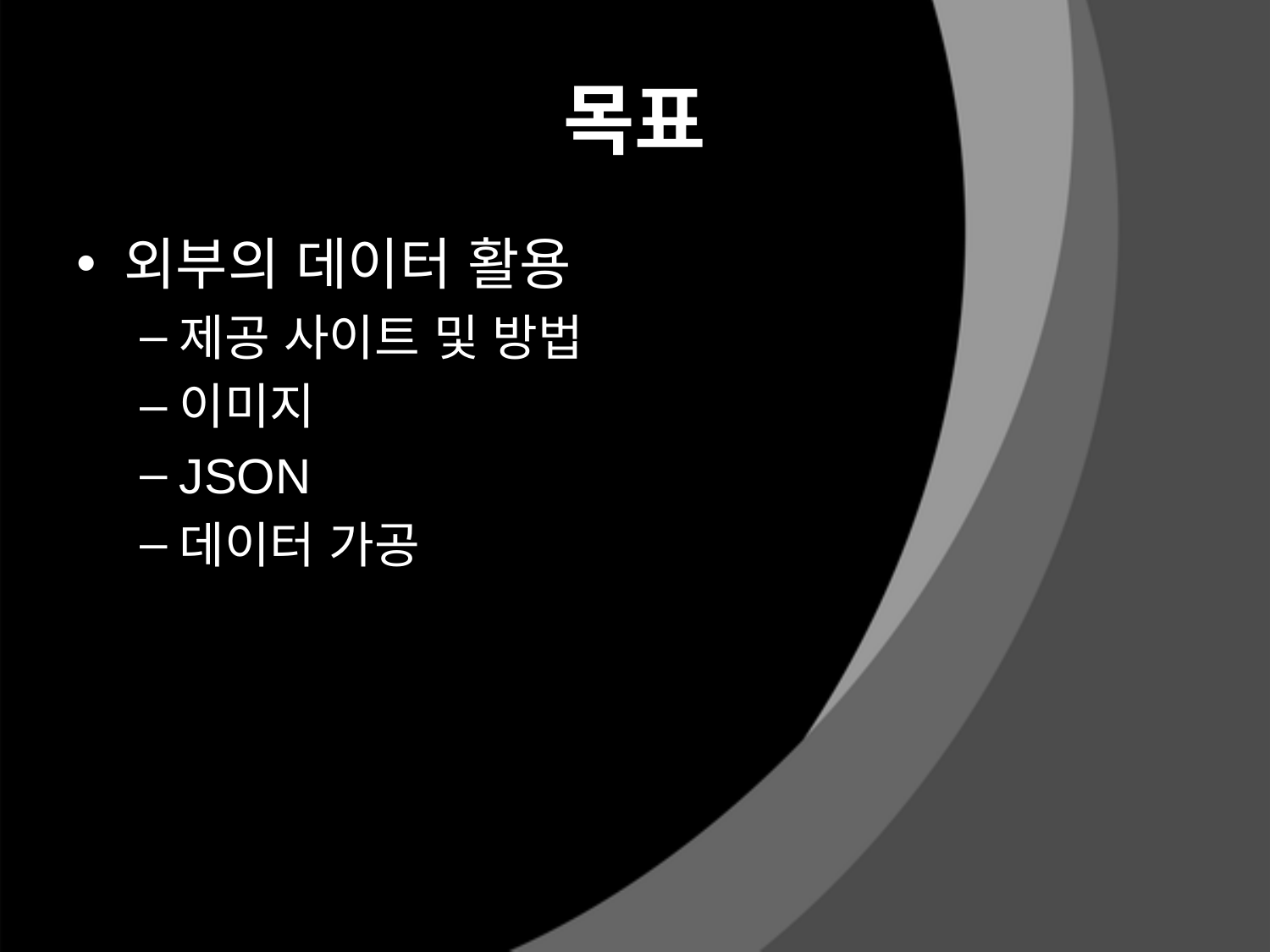

# 목표
외부의 데이터 활용
제공 사이트 및 방법
이미지
JSON
데이터 가공